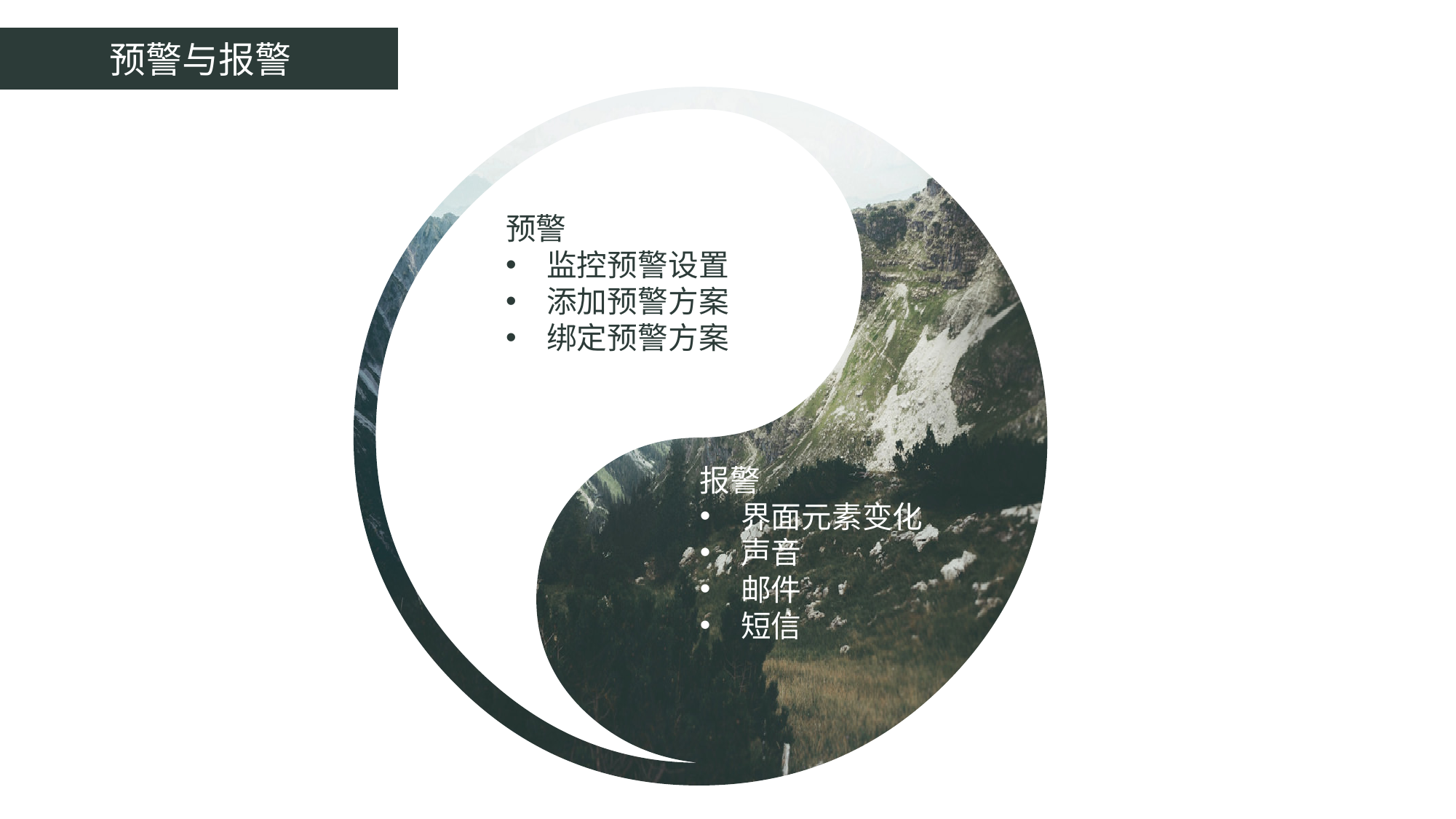

预警与报警

预警
监控预警设置
添加预警方案
绑定预警方案

报警
界面元素变化
声音
邮件
短信